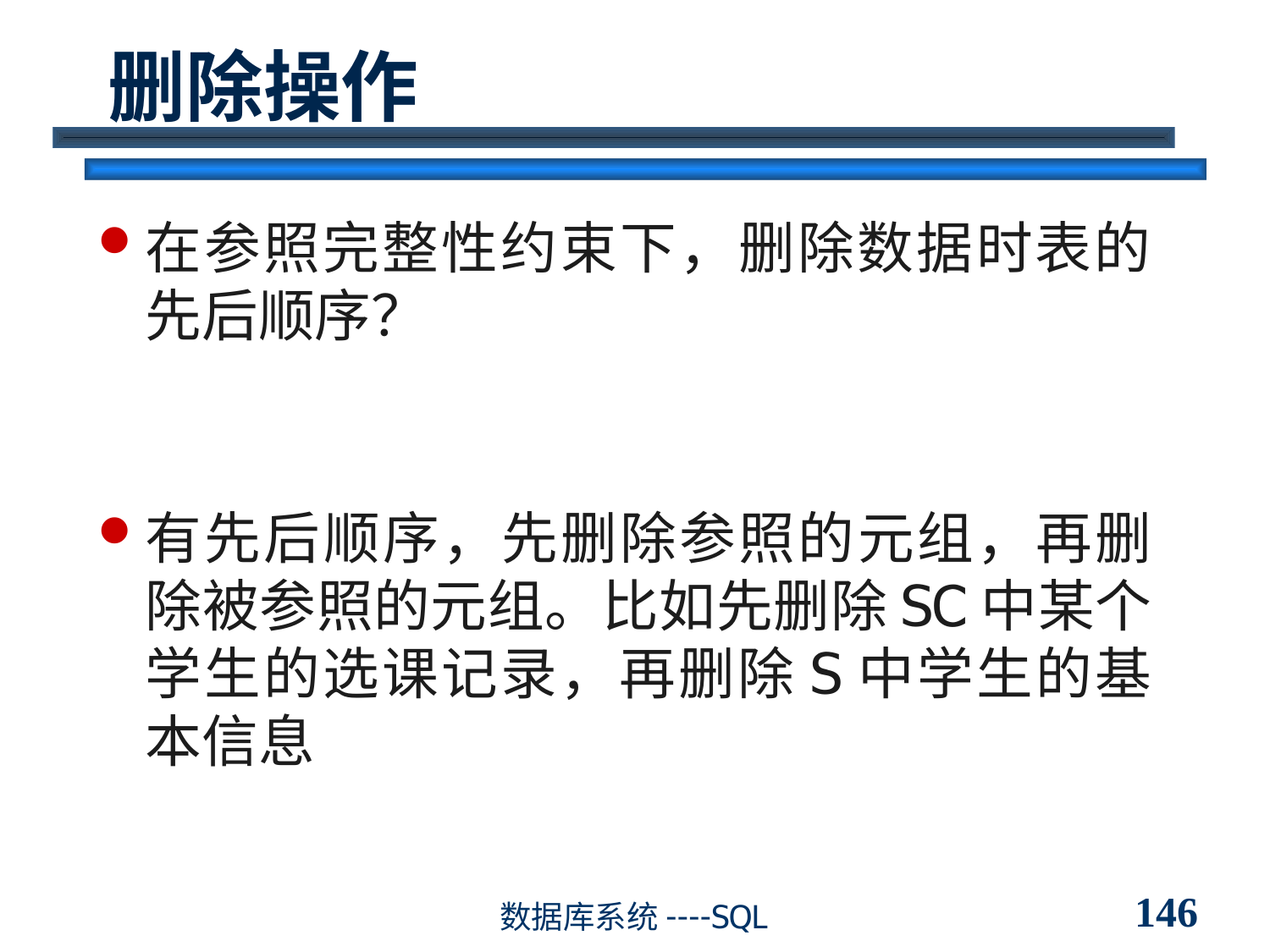

# 删除操作
在参照完整性约束下，删除数据时表的先后顺序？

有先后顺序，先删除参照的元组，再删除被参照的元组。比如先删除SC中某个学生的选课记录，再删除S中学生的基本信息
146
数据库系统----SQL